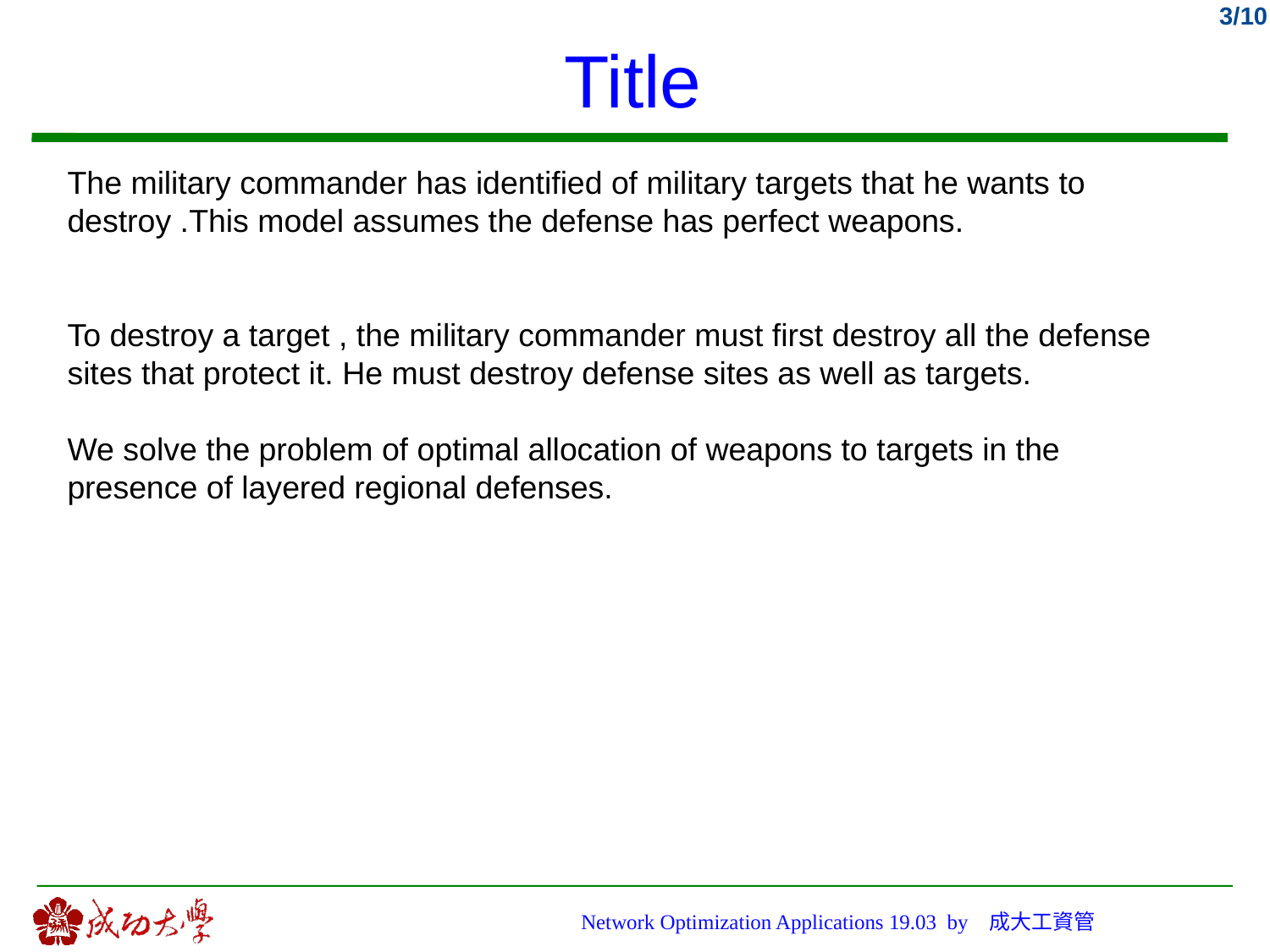

Title
The military commander has identified of military targets that he wants to destroy .This model assumes the defense has perfect weapons.

To destroy a target , the military commander must first destroy all the defense sites that protect it. He must destroy defense sites as well as targets.

We solve the problem of optimal allocation of weapons to targets in the presence of layered regional defenses.

Network Optimization Applications 19.03  by   成大工資管